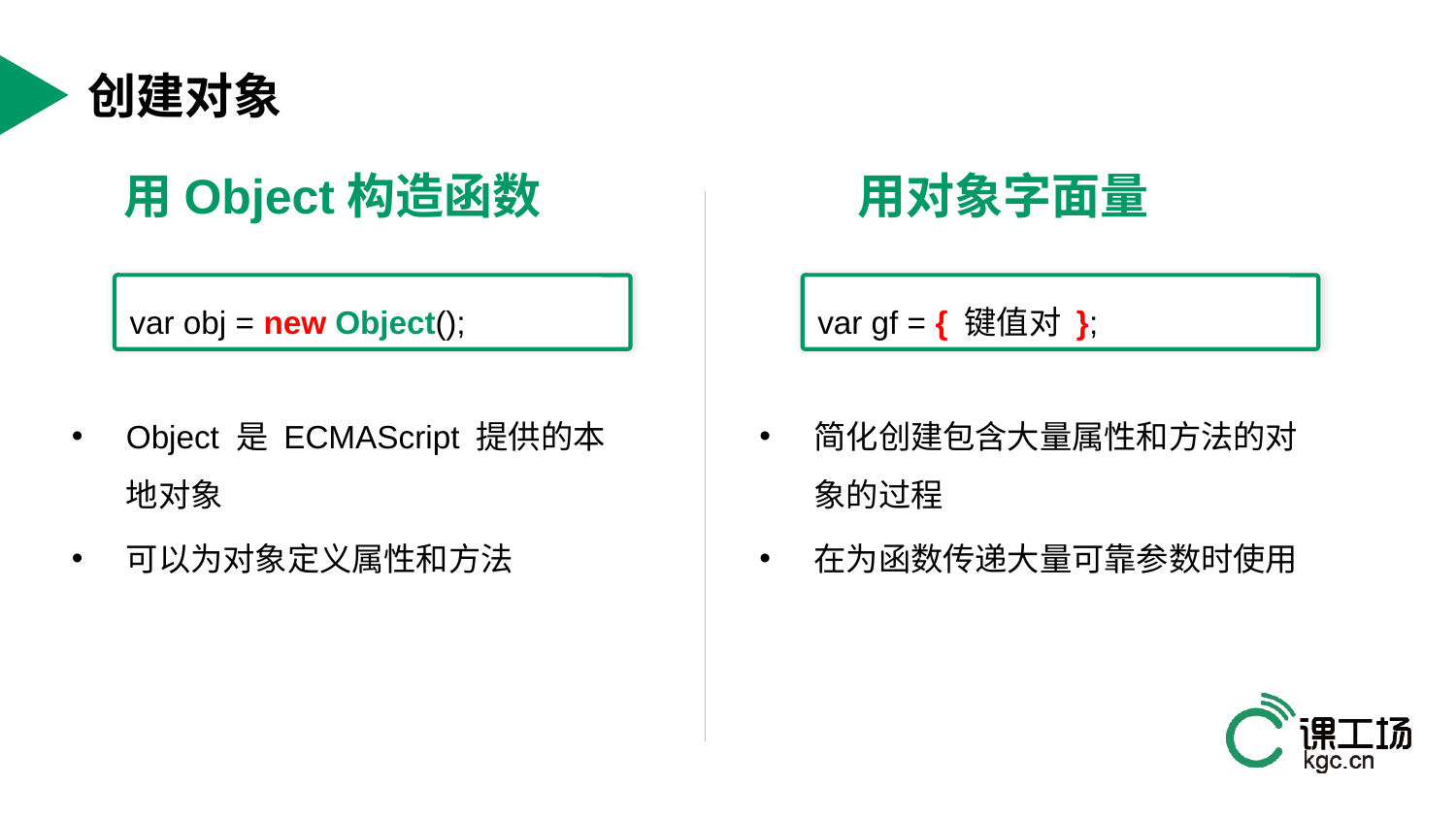

创建对象
用Object构造函数
用对象字面量
var obj = new Object();
var gf = { 键值对 };
Object 是 ECMAScript 提供的本地对象
可以为对象定义属性和方法
简化创建包含大量属性和方法的对象的过程
在为函数传递大量可靠参数时使用